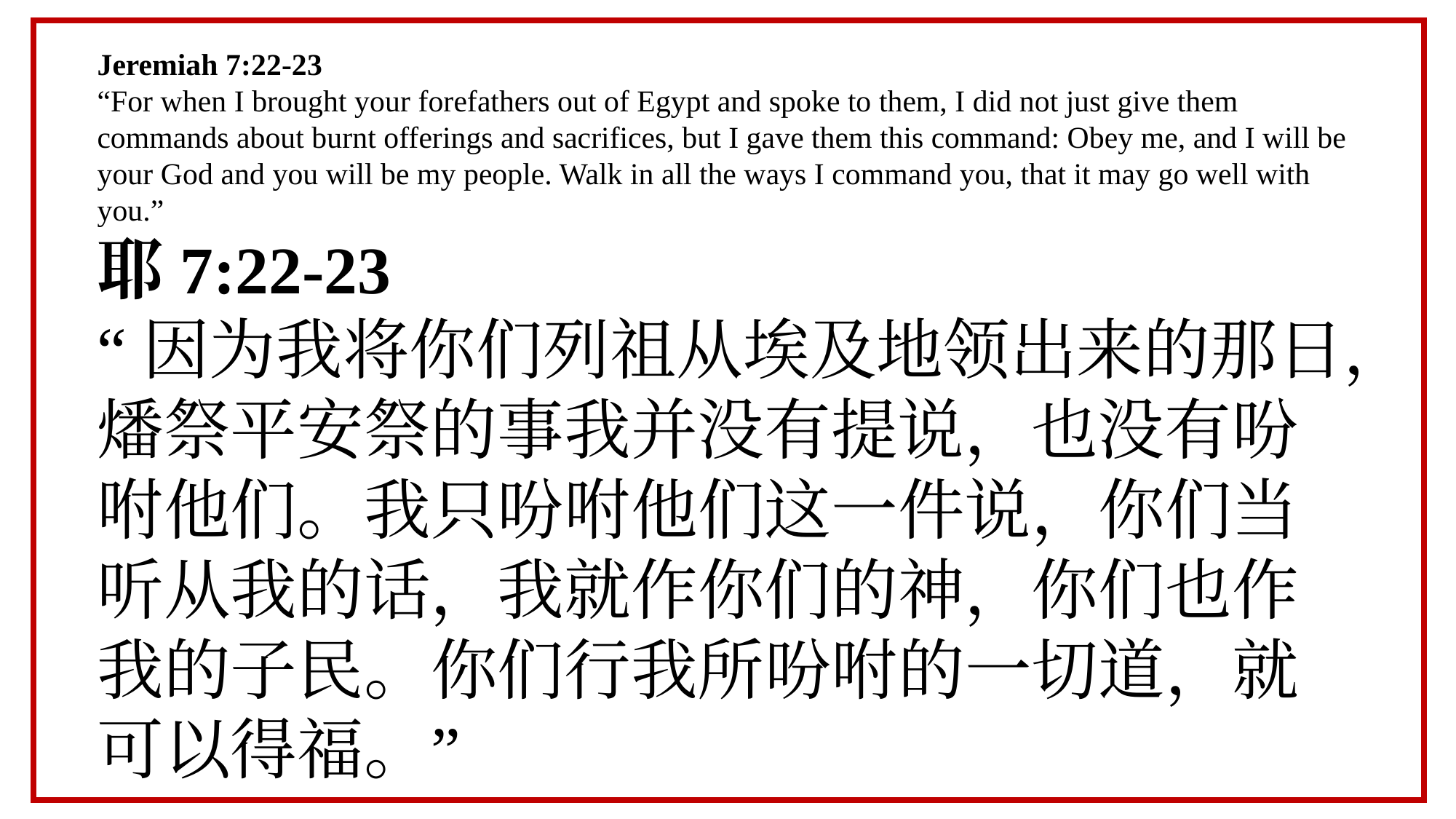

Jeremiah 7:22-23
“For when I brought your forefathers out of Egypt and spoke to them, I did not just give them commands about burnt offerings and sacrifices, but I gave them this command: Obey me, and I will be your God and you will be my people. Walk in all the ways I command you, that it may go well with you.”
耶7:22-23
“因为我将你们列祖从埃及地领出来的那日，燔祭平安祭的事我并没有提说，也没有吩咐他们。我只吩咐他们这一件说，你们当听从我的话，我就作你们的神，你们也作我的子民。你们行我所吩咐的一切道，就可以得福。”